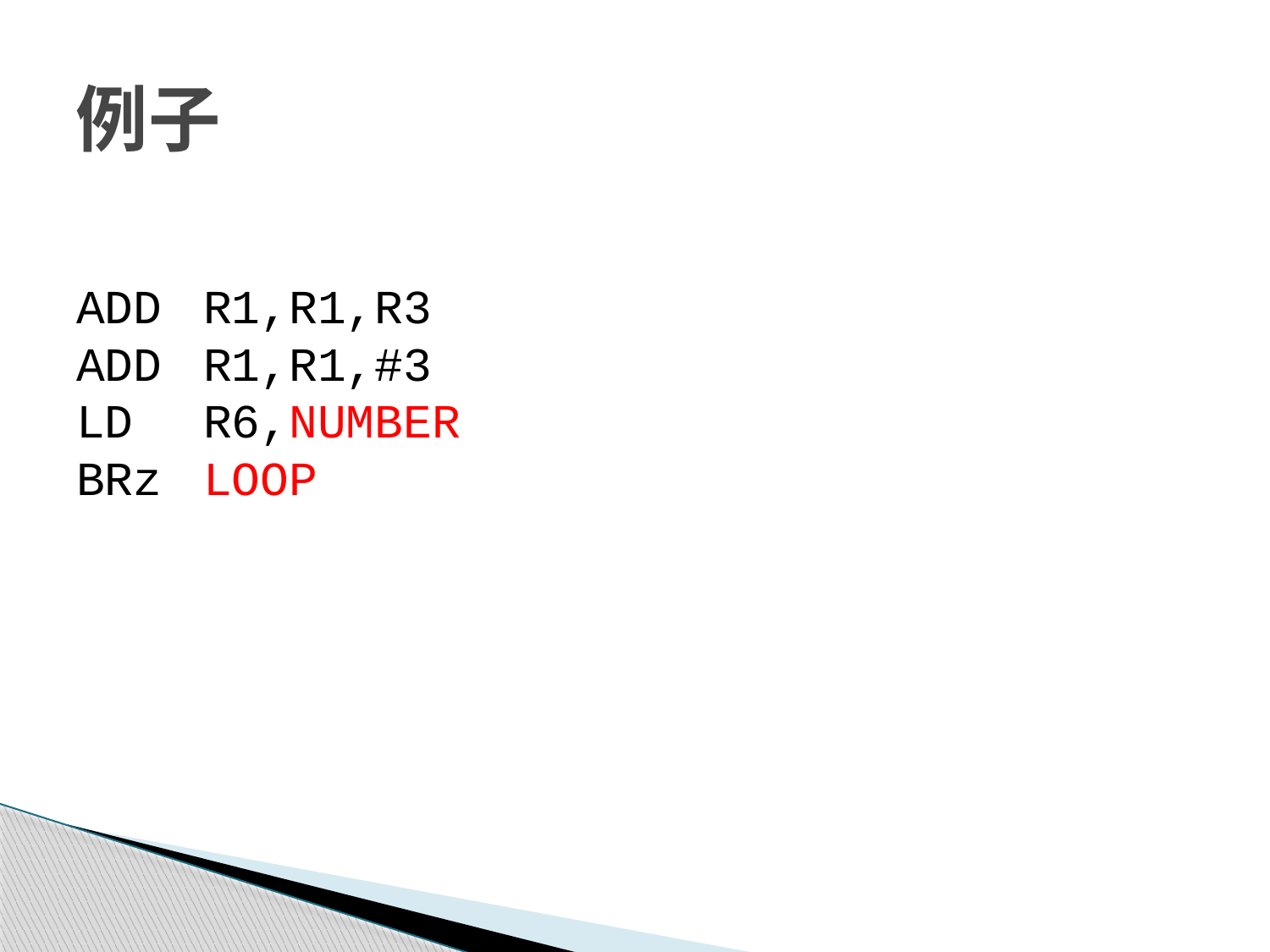

# 例子

ADD	R1,R1,R3
ADD	R1,R1,#3
LD	R6,NUMBER
BRz	LOOP